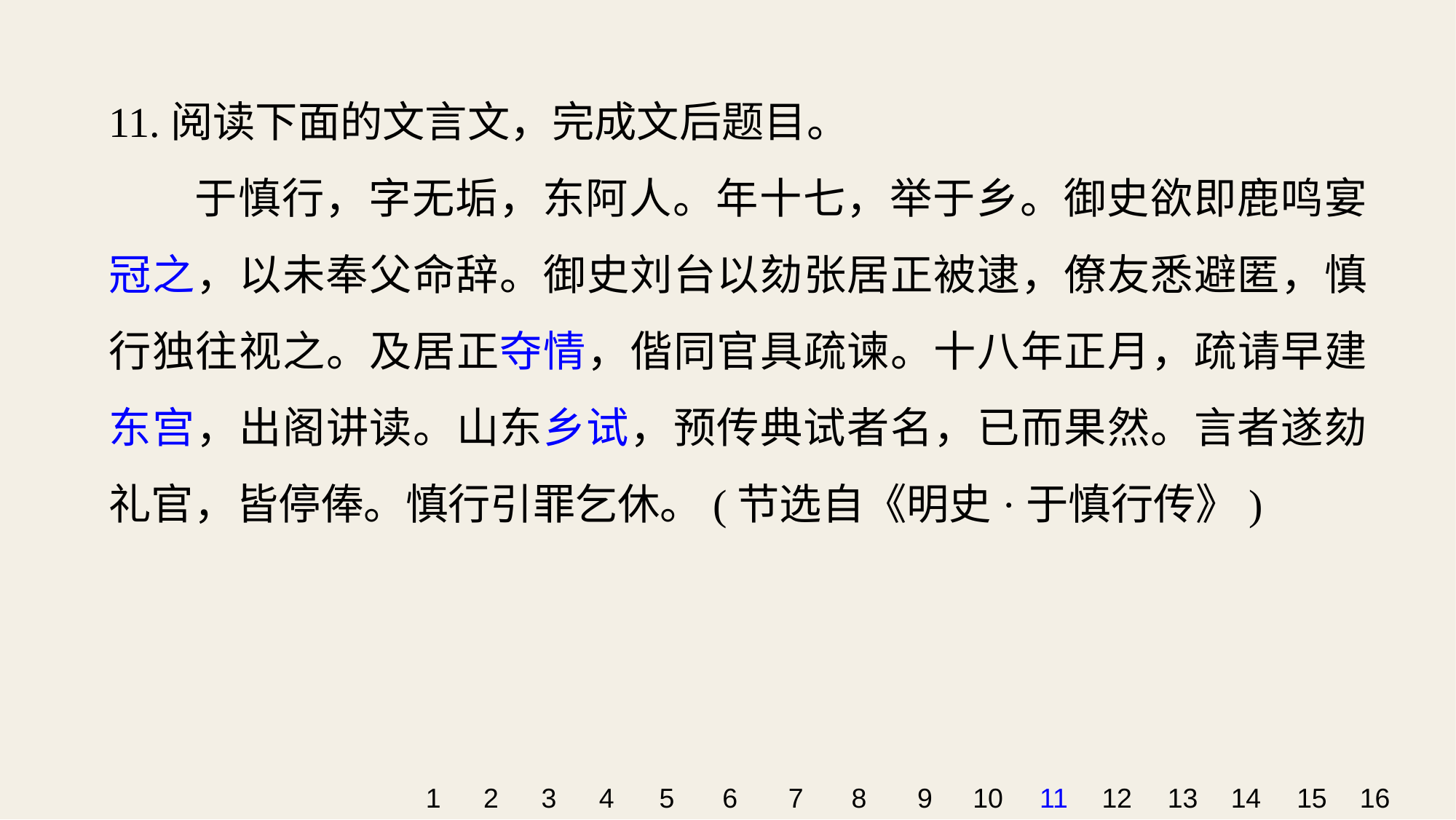

11.阅读下面的文言文，完成文后题目。
于慎行，字无垢，东阿人。年十七，举于乡。御史欲即鹿鸣宴冠之，以未奉父命辞。御史刘台以劾张居正被逮，僚友悉避匿，慎行独往视之。及居正夺情，偕同官具疏谏。十八年正月，疏请早建东宫，出阁讲读。山东乡试，预传典试者名，已而果然。言者遂劾礼官，皆停俸。慎行引罪乞休。(节选自《明史·于慎行传》)
1
2
3
4
5
6
7
8
9
10
11
12
13
14
15
16